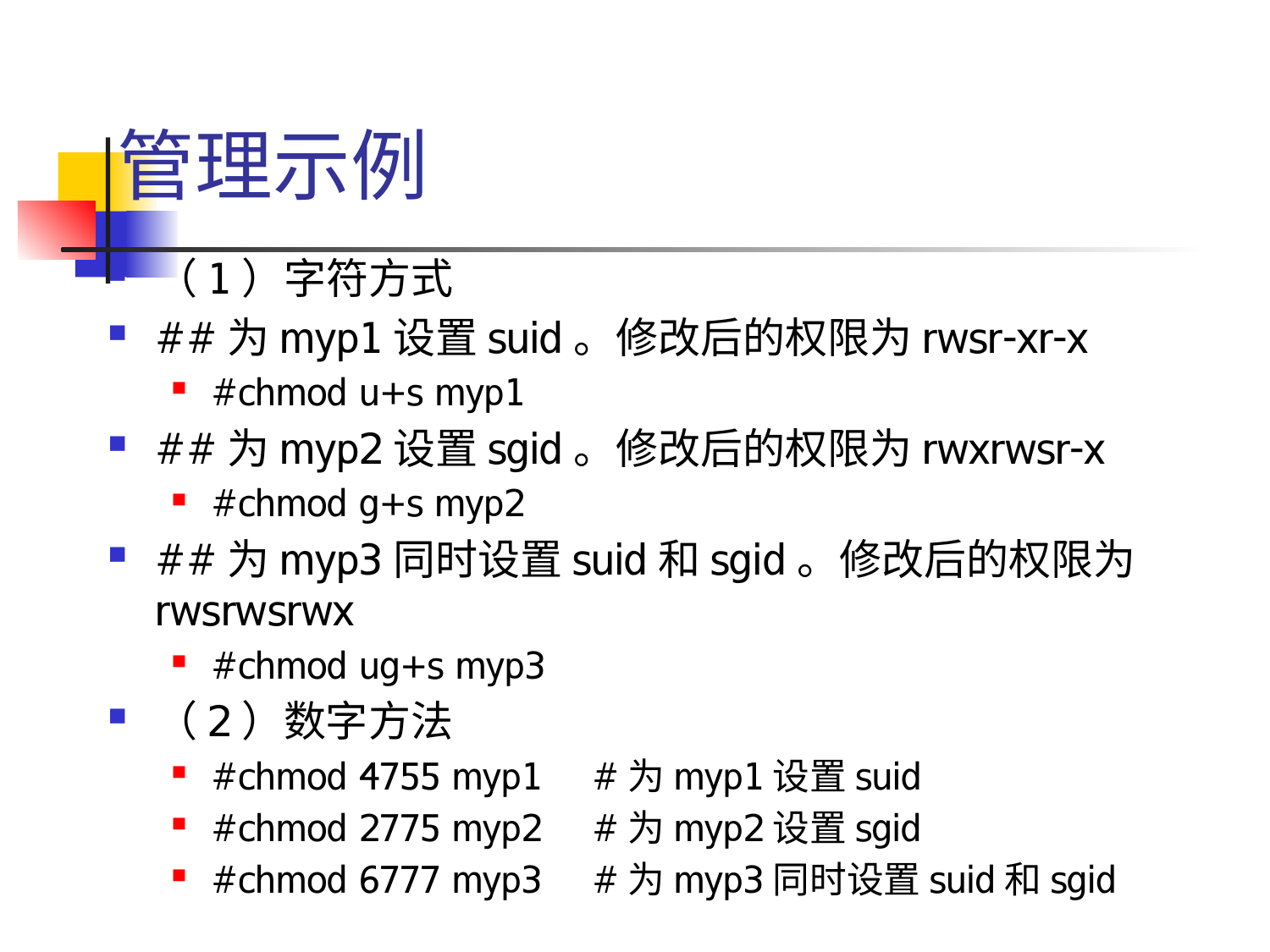

# 管理示例
（1）字符方式
##为myp1设置suid。修改后的权限为rwsr-xr-x
#chmod u+s myp1
##为myp2设置sgid。修改后的权限为rwxrwsr-x
#chmod g+s myp2
##为myp3同时设置suid和sgid。修改后的权限为rwsrwsrwx
#chmod ug+s myp3
（2）数字方法
#chmod 4755 myp1	#为myp1设置suid
#chmod 2775 myp2	#为myp2设置sgid
#chmod 6777 myp3	#为myp3同时设置suid和sgid